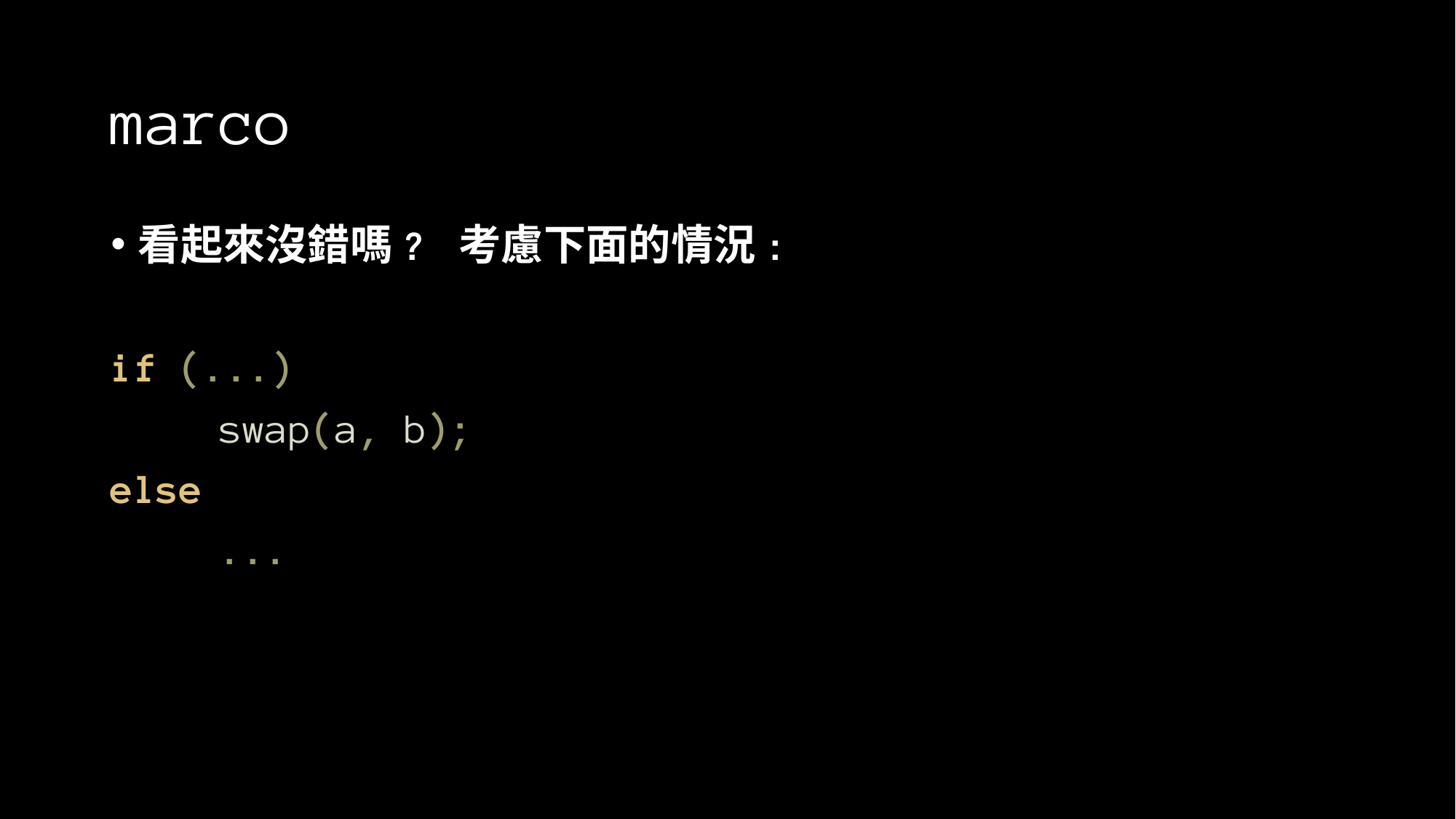

# marco
看起來沒錯嗎? 考慮下面的情況:

if (...)
	swap(a, b);
else
	...